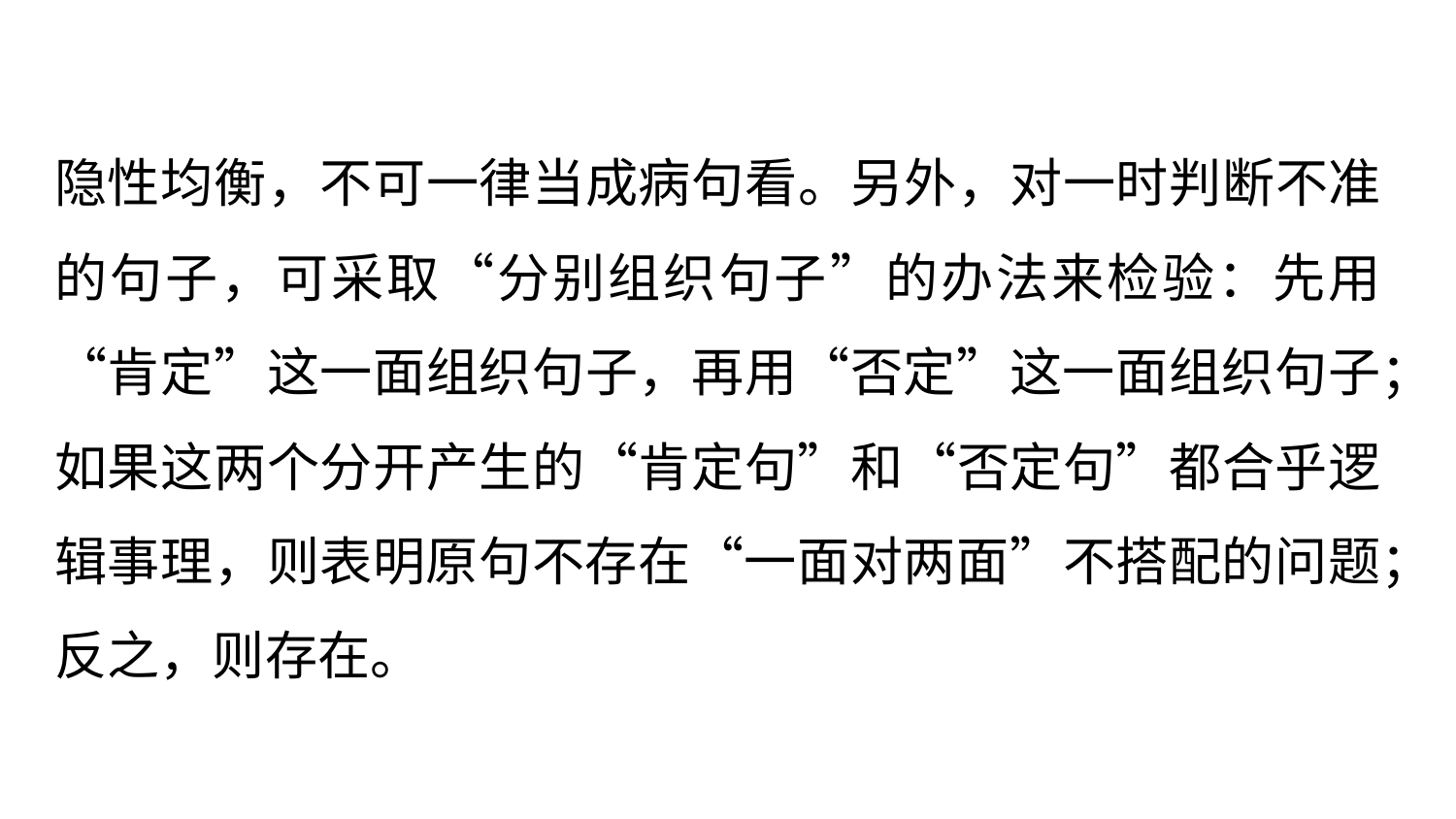

隐性均衡，不可一律当成病句看。另外，对一时判断不准的句子，可采取“分别组织句子”的办法来检验：先用“肯定”这一面组织句子，再用“否定”这一面组织句子；如果这两个分开产生的“肯定句”和“否定句”都合乎逻辑事理，则表明原句不存在“一面对两面”不搭配的问题；反之，则存在。